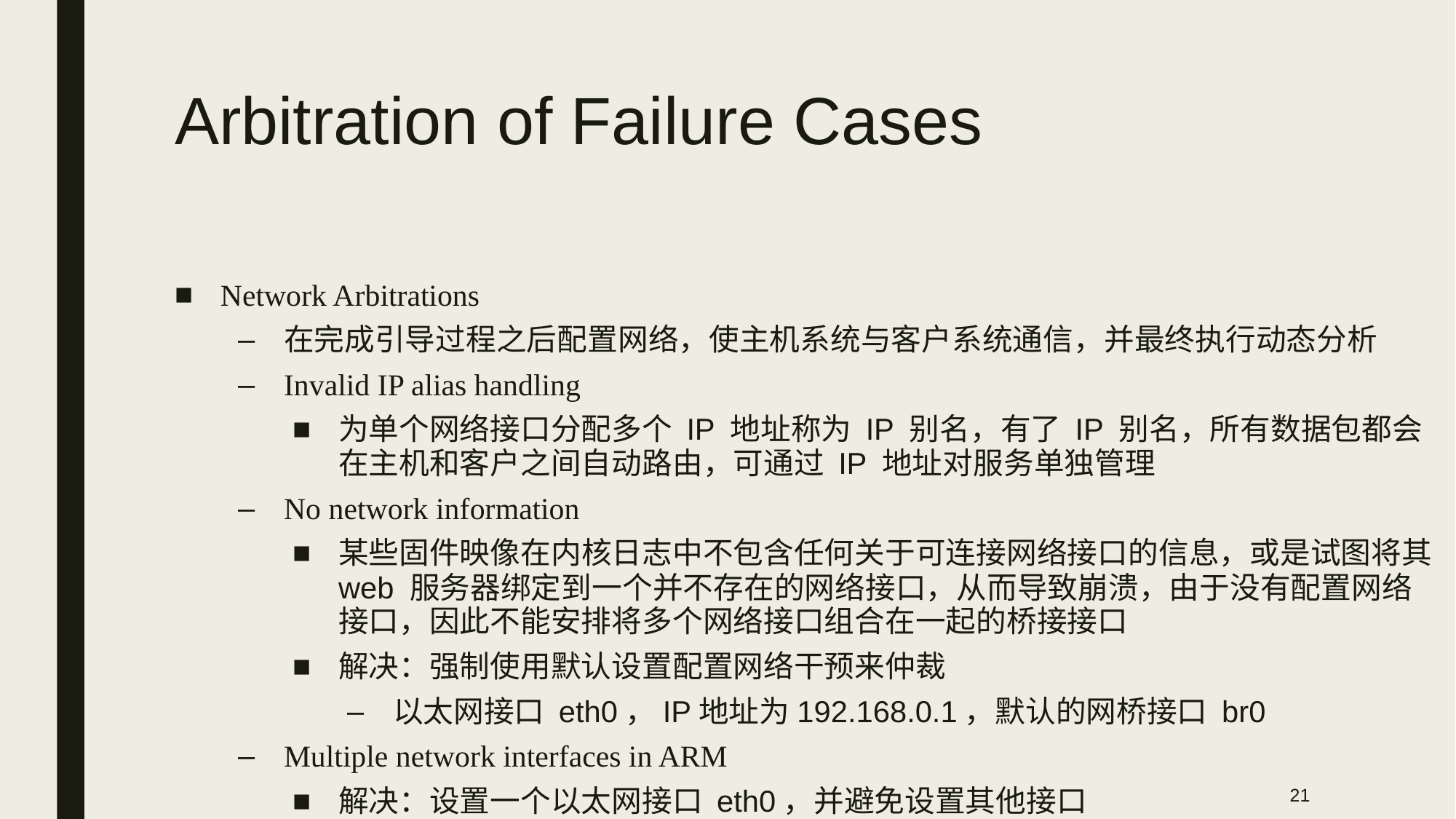

# Arbitration of Failure Cases
Network Arbitrations
在完成引导过程之后配置网络，使主机系统与客户系统通信，并最终执行动态分析
Invalid IP alias handling
为单个网络接口分配多个 IP 地址称为 IP 别名，有了 IP 别名，所有数据包都会在主机和客户之间自动路由，可通过 IP 地址对服务单独管理
No network information
某些固件映像在内核日志中不包含任何关于可连接网络接口的信息，或是试图将其 web 服务器绑定到一个并不存在的网络接口，从而导致崩溃，由于没有配置网络接口，因此不能安排将多个网络接口组合在一起的桥接接口
解决：强制使用默认设置配置网络干预来仲裁
以太网接口 eth0，IP地址为192.168.0.1，默认的网桥接口 br0
Multiple network interfaces in ARM
解决：设置一个以太网接口 eth0，并避免设置其他接口

21